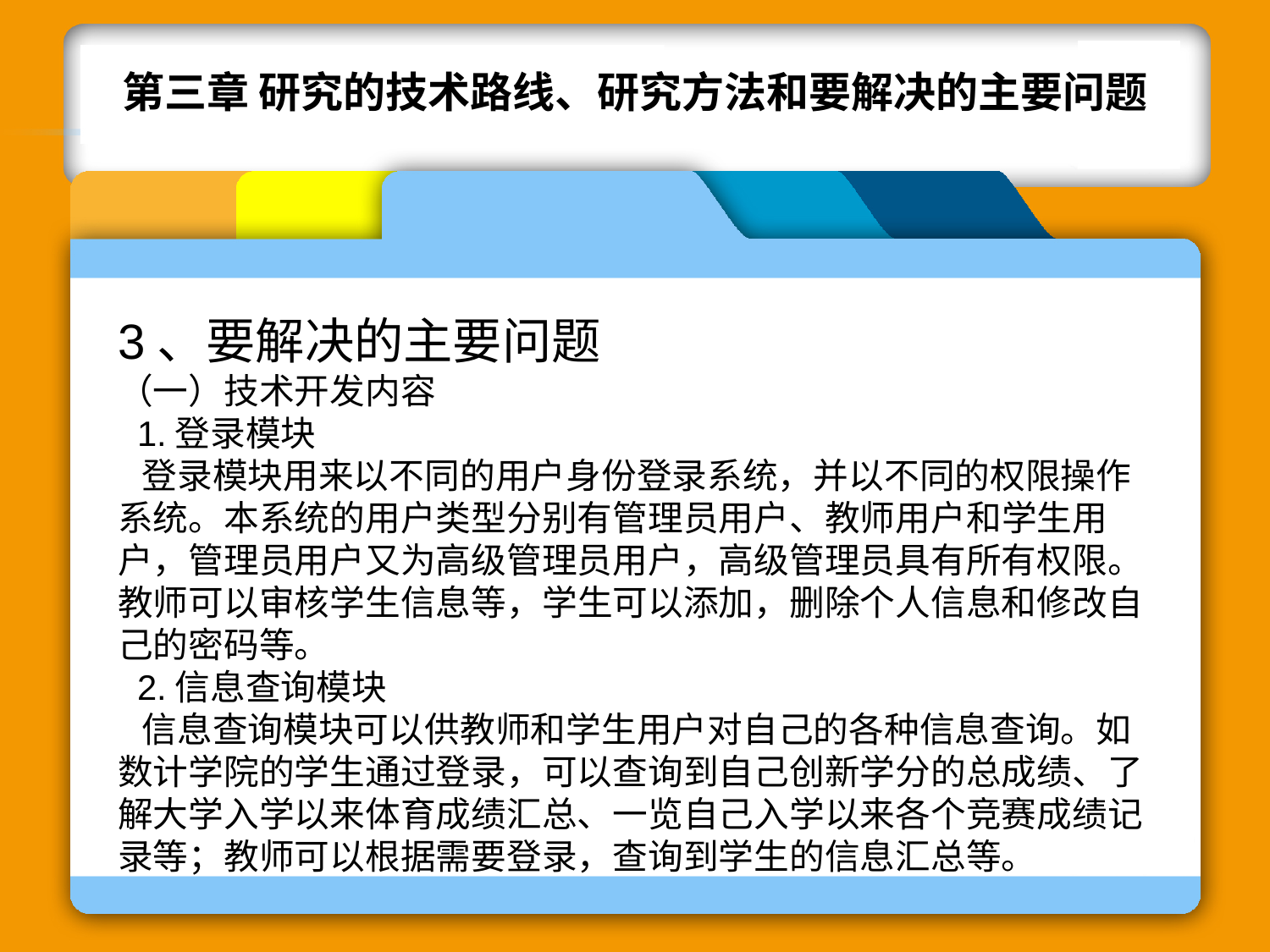

第三章 研究的技术路线、研究方法和要解决的主要问题

3、要解决的主要问题
（一）技术开发内容
  1.登录模块
  登录模块用来以不同的用户身份登录系统，并以不同的权限操作系统。本系统的用户类型分别有管理员用户、教师用户和学生用户，管理员用户又为高级管理员用户，高级管理员具有所有权限。教师可以审核学生信息等，学生可以添加，删除个人信息和修改自己的密码等。
  2.信息查询模块
  信息查询模块可以供教师和学生用户对自己的各种信息查询。如数计学院的学生通过登录，可以查询到自己创新学分的总成绩、了解大学入学以来体育成绩汇总、一览自己入学以来各个竞赛成绩记录等；教师可以根据需要登录，查询到学生的信息汇总等。